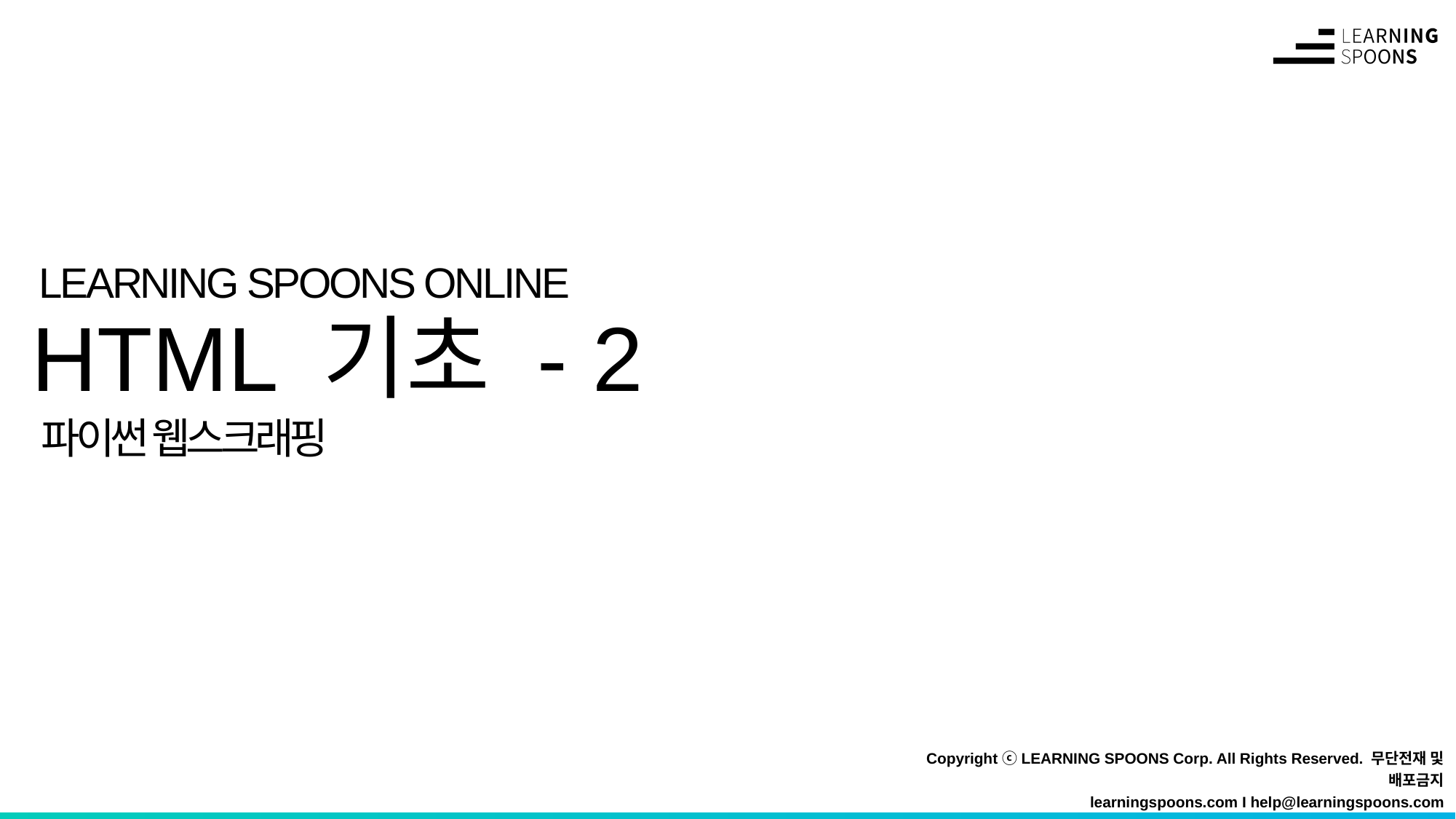

# HTML 기초 - 2
파이썬 웹스크래핑